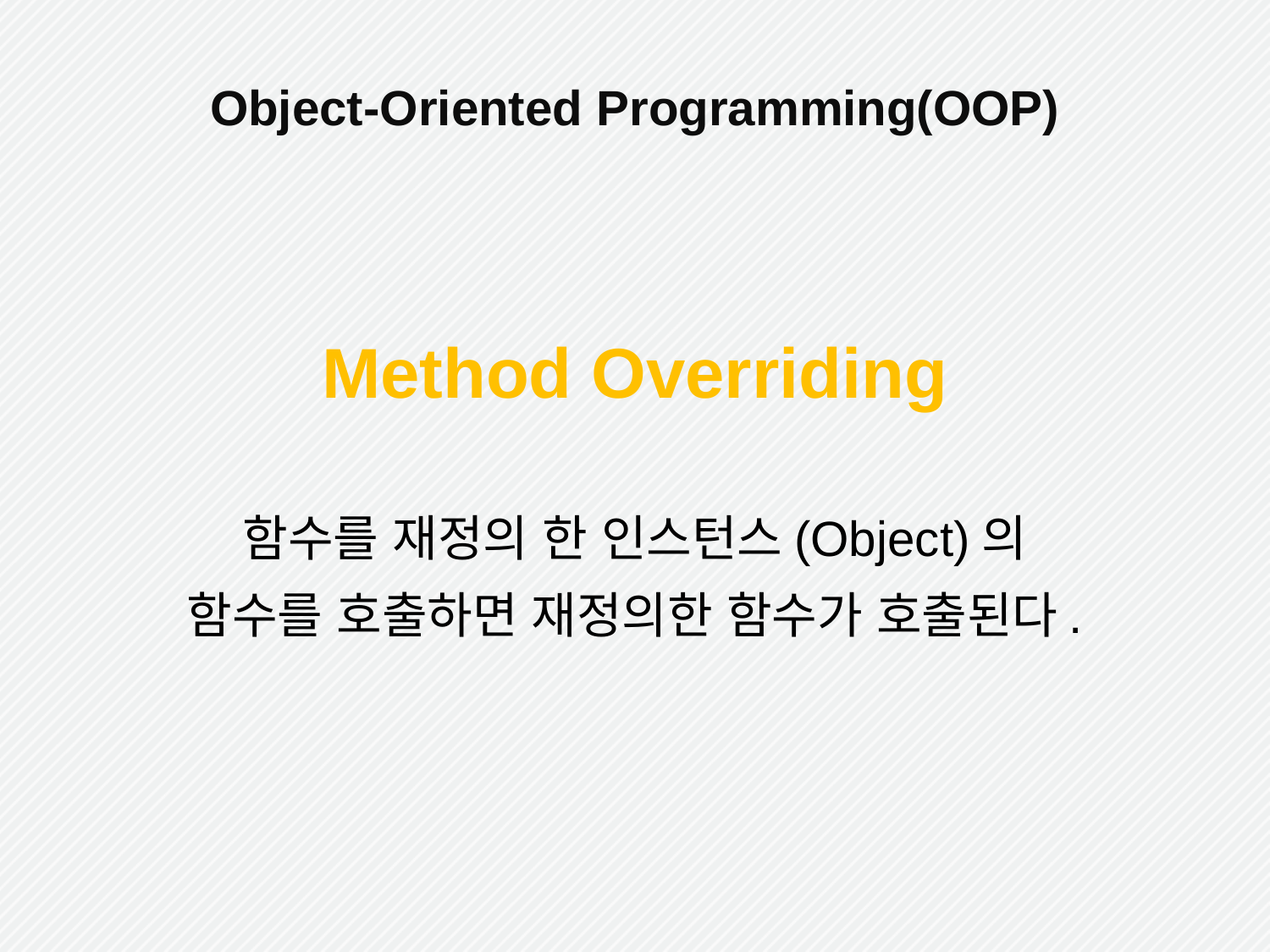

Object-Oriented Programming(OOP)
Method Overriding

함수를 재정의 한 인스턴스(Object)의
함수를 호출하면 재정의한 함수가 호출된다.